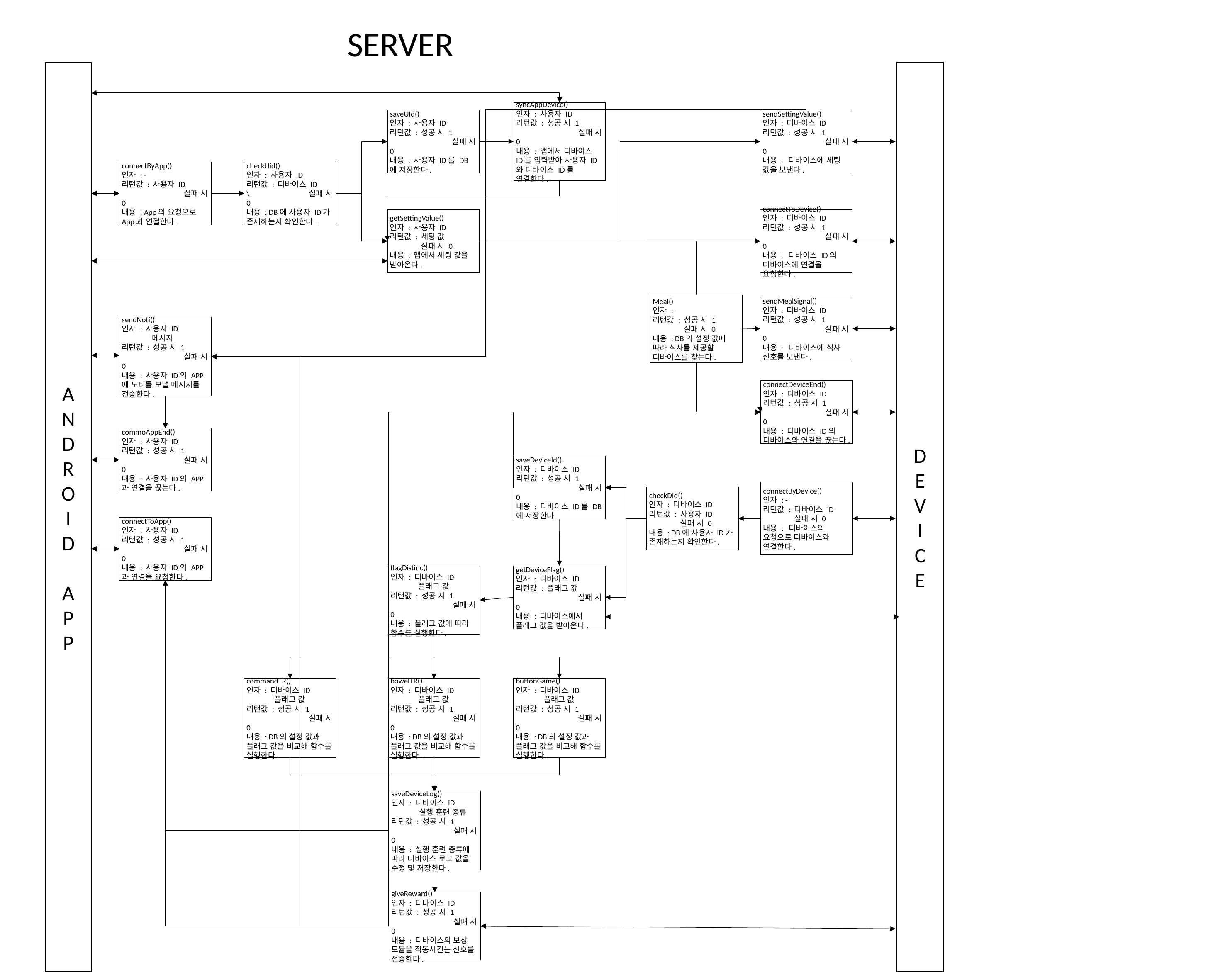

SERVER
D
E
V
I
C
E
A
N
D
R
O
I
D

A
P
P
syncAppDevice()
인자 : 사용자 ID
리턴값 : 성공 시 1
	실패 시 0
내용 : 앱에서 디바이스 ID를 입력받아 사용자 ID와 디바이스 ID를 연결한다.
sendSettingValue()
인자 : 디바이스 ID
리턴값 : 성공 시 1
	실패 시 0
내용 :  디바이스에 세팅 값을 보낸다.
saveUId()
인자 : 사용자 ID
리턴값 : 성공 시 1
	실패 시 0
내용 : 사용자 ID를 DB에 저장한다.
connectByApp()
인자 : -
리턴값 : 사용자 ID
	실패 시 0
내용 : App의 요청으로 App과 연결한다.
checkUid()
인자 : 사용자 ID
리턴값 : 디바이스 ID
\	실패 시 0
내용 : DB에 사용자 ID가 존재하는지 확인한다.
getSettingValue()
인자 : 사용자 ID
리턴값 : 세팅 값
실패 시 0
내용 : 앱에서 세팅 값을 받아온다.
connectToDevice()
인자 : 디바이스 ID
리턴값 : 성공 시 1
	실패 시 0
내용 :  디바이스 ID의 디바이스에 연결을 요청한다.
Meal()
인자 : -
리턴값 : 성공 시 1
실패 시 0
내용 : DB의 설정 값에 따라 식사를 제공할 디바이스를 찾는다.
sendMealSignal()
인자 : 디바이스 ID
리턴값 : 성공 시 1
	실패 시 0
내용 :  디바이스에 식사 신호를 보낸다.
sendNoti()
인자 : 사용자 ID
             메시지
리턴값 : 성공 시 1
	실패 시 0
내용 : 사용자 ID의 APP에 노티를 보낼 메시지를 전송한다.
connectDeviceEnd()
인자 : 디바이스 ID
리턴값 : 성공 시 1
	실패 시 0
내용 : 디바이스 ID의 디바이스와 연결을 끊는다.
commoAppEnd()
인자 : 사용자 ID
리턴값 : 성공 시 1
	실패 시 0
내용 : 사용자 ID의 APP과 연결을 끊는다.
saveDeviceId()
인자 : 디바이스 ID 리턴값 : 성공 시 1
	실패 시 0
내용 : 디바이스 ID를 DB에 저장한다.
connectByDevice()
인자 : -
리턴값 : 디바이스 ID
실패 시 0
내용 :  디바이스의 요청으로 디바이스와 연결한다.
checkDId()
인자 : 디바이스 ID
리턴값 : 사용자 ID
실패 시 0
내용 : DB에 사용자 ID가 존재하는지 확인한다.
connectToApp()
인자 : 사용자 ID
리턴값 : 성공 시 1
	실패 시 0
내용 : 사용자 ID의 APP과 연결을 요청한다.
flagDistinc()
인자 : 디바이스 ID
            플래그 값
리턴값 : 성공 시 1
	실패 시 0
내용 : 플래그 값에 따라 함수를 실행한다.
getDeviceFlag()
인자 : 디바이스 ID
리턴값 : 플래그 값
	실패 시 0
내용 : 디바이스에서 플래그 값을 받아온다.
commandTR()
인자 : 디바이스 ID
            플래그 값
리턴값 : 성공 시 1
	실패 시 0
내용 : DB의 설정 값과 플래그 값을 비교해 함수를 실행한다.
bowelTR()
인자 : 디바이스 ID
            플래그 값
리턴값 : 성공 시 1
	실패 시 0
내용 : DB의 설정 값과 플래그 값을 비교해 함수를 실행한다.
buttonGame()
인자 : 디바이스 ID
            플래그 값
리턴값 : 성공 시 1
	실패 시 0
내용 : DB의 설정 값과 플래그 값을 비교해 함수를 실행한다.
saveDeviceLog()
인자 : 디바이스 ID
            실행 훈련 종류
리턴값 : 성공 시 1
	실패 시 0
내용 : 실행 훈련 종류에 따라 디바이스 로그 값을 수정 및 저장한다.
giveReward()
인자 : 디바이스 ID
리턴값 : 성공 시 1
	실패 시 0
내용 : 디바이스의 보상 모듈을 작동시킨는 신호를 전송한다.